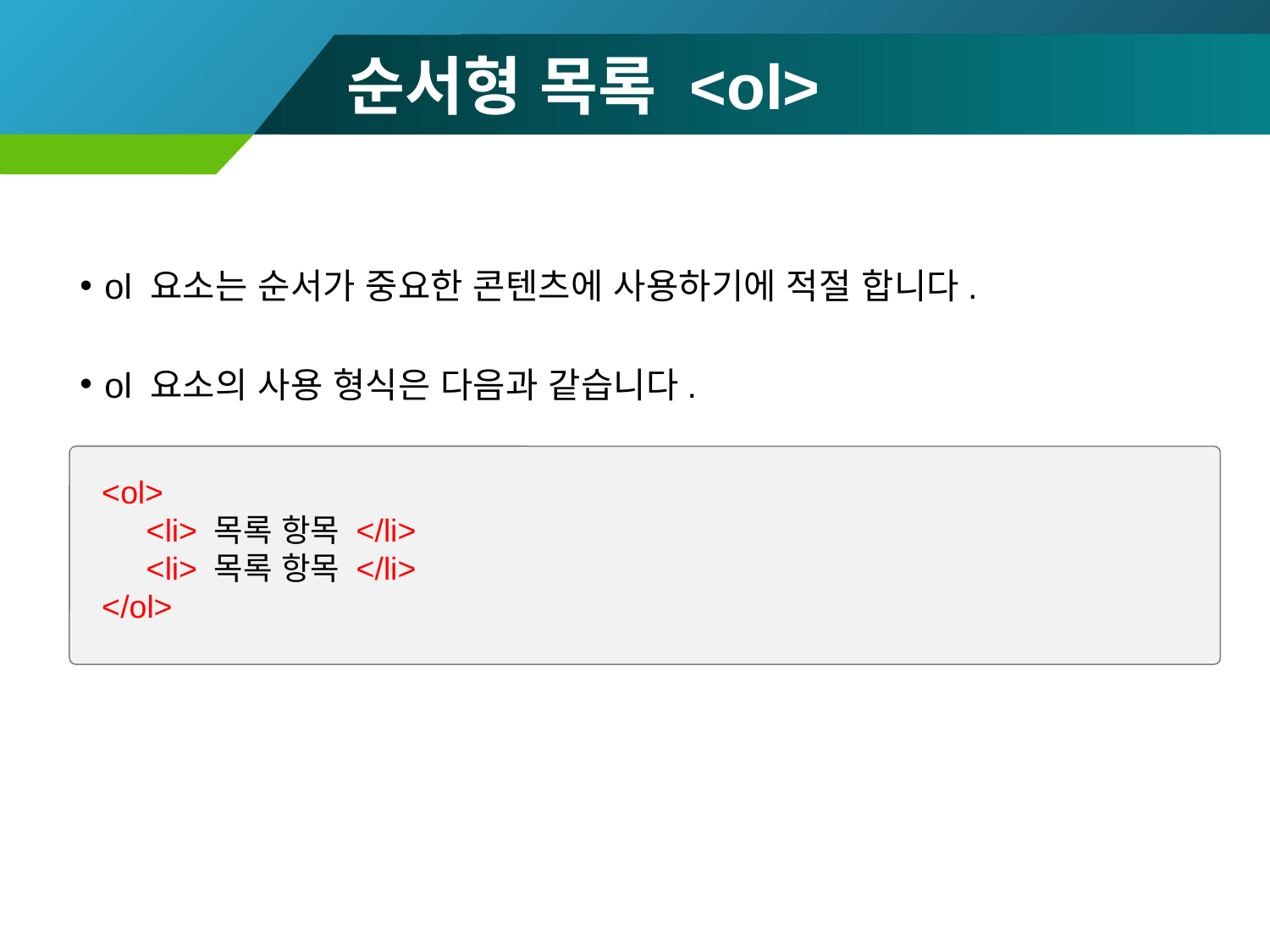

# 순서형 목록 <ol>
ol 요소는 순서가 중요한 콘텐츠에 사용하기에 적절 합니다.

ol 요소의 사용 형식은 다음과 같습니다.

<ol>
     <li> 목록 항목 </li>
     <li> 목록 항목 </li>
</ol>